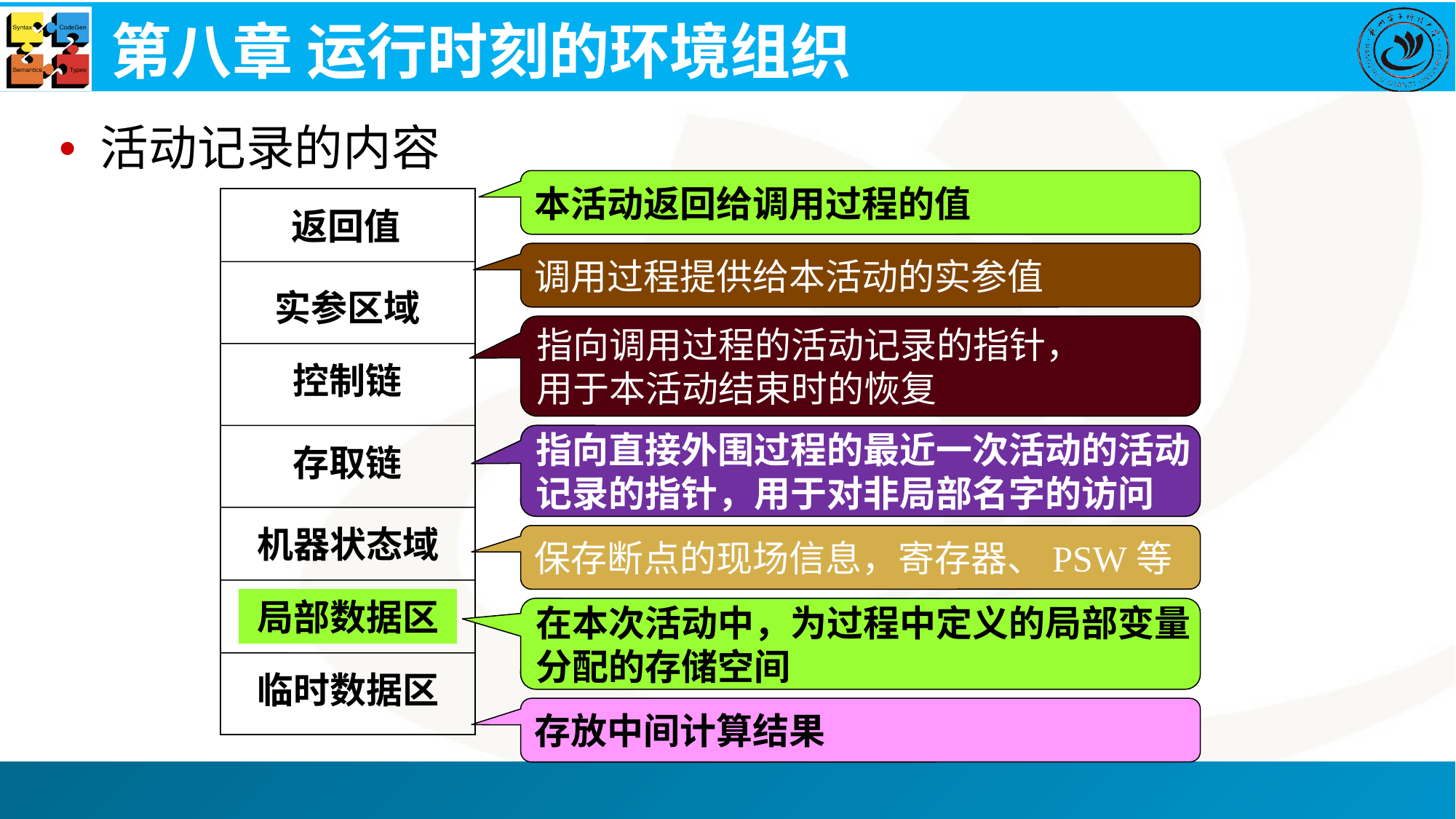

# 第八章 运行时刻的环境组织
活动记录的内容
本活动返回给调用过程的值

返回值
调用过程提供给本活动的实参值
实参区域
指向调用过程的活动记录的指针，
用于本活动结束时的恢复
控制链
指向直接外围过程的最近一次活动的活动
记录的指针，用于对非局部名字的访问
存取链
机器状态域
保存断点的现场信息，寄存器、PSW等

局部数据区
在本次活动中，为过程中定义的局部变量
分配的存储空间
临时数据区
存放中间计算结果
40